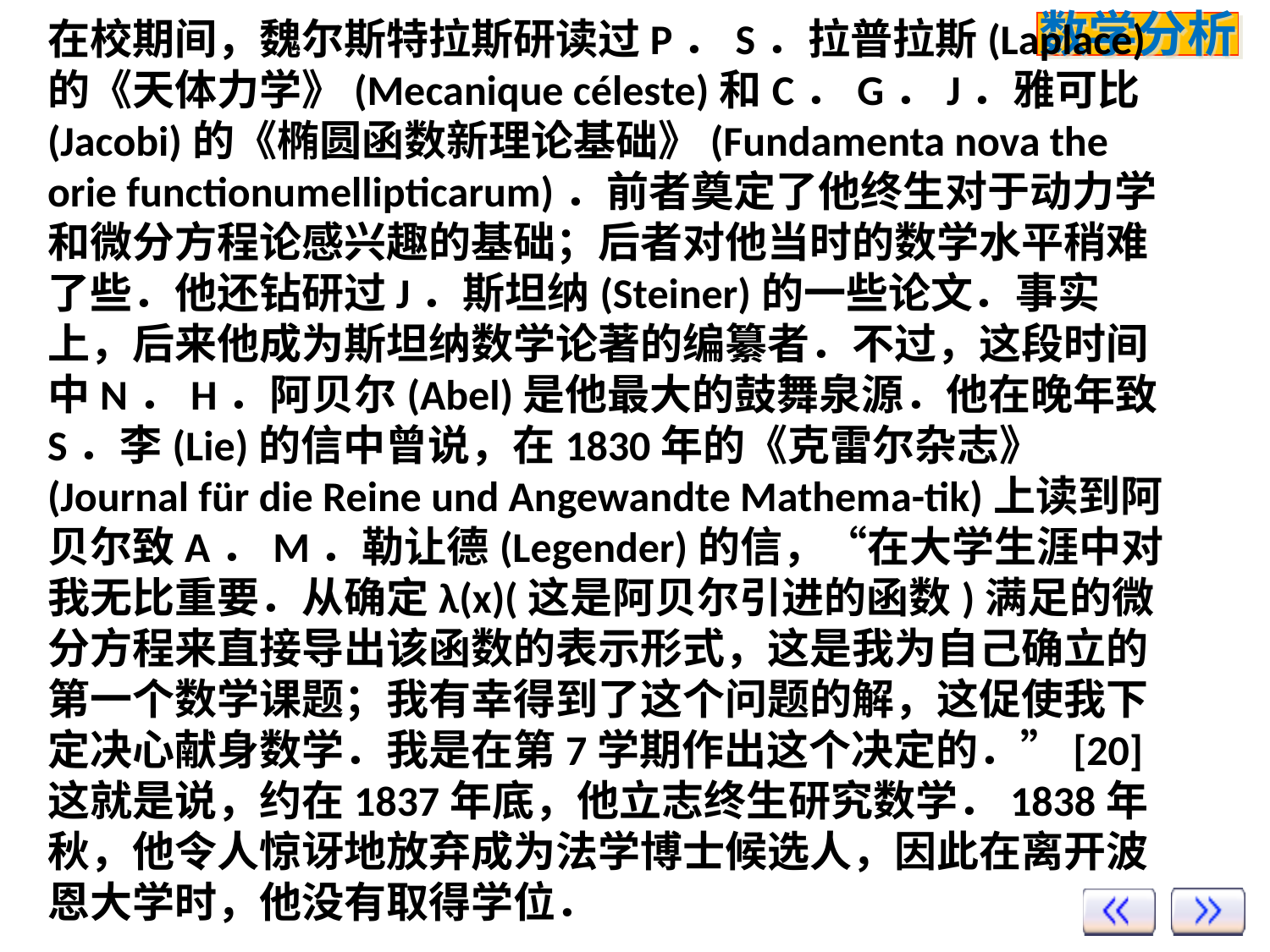

在校期间，魏尔斯特拉斯研读过P．S．拉普拉斯(Laplace)的《天体力学》(Mecanique céleste)和C．G．J．雅可比(Jacobi)的《椭圆函数新理论基础》(Fundamenta nova the orie functionumellipticarum)．前者奠定了他终生对于动力学和微分方程论感兴趣的基础；后者对他当时的数学水平稍难了些．他还钻研过J．斯坦纳(Steiner)的一些论文．事实上，后来他成为斯坦纳数学论著的编纂者．不过，这段时间中N．H．阿贝尔(Abel)是他最大的鼓舞泉源．他在晚年致S．李(Lie)的信中曾说，在1830年的《克雷尔杂志》(Journal für die Reine und Angewandte Mathema-tik)上读到阿贝尔致A．M．勒让德(Legender)的信，“在大学生涯中对我无比重要．从确定λ(x)(这是阿贝尔引进的函数)满足的微分方程来直接导出该函数的表示形式，这是我为自己确立的第一个数学课题；我有幸得到了这个问题的解，这促使我下定决心献身数学．我是在第7学期作出这个决定的．”[20]这就是说，约在1837年底，他立志终生研究数学．1838年秋，他令人惊讶地放弃成为法学博士候选人，因此在离开波恩大学时，他没有取得学位．